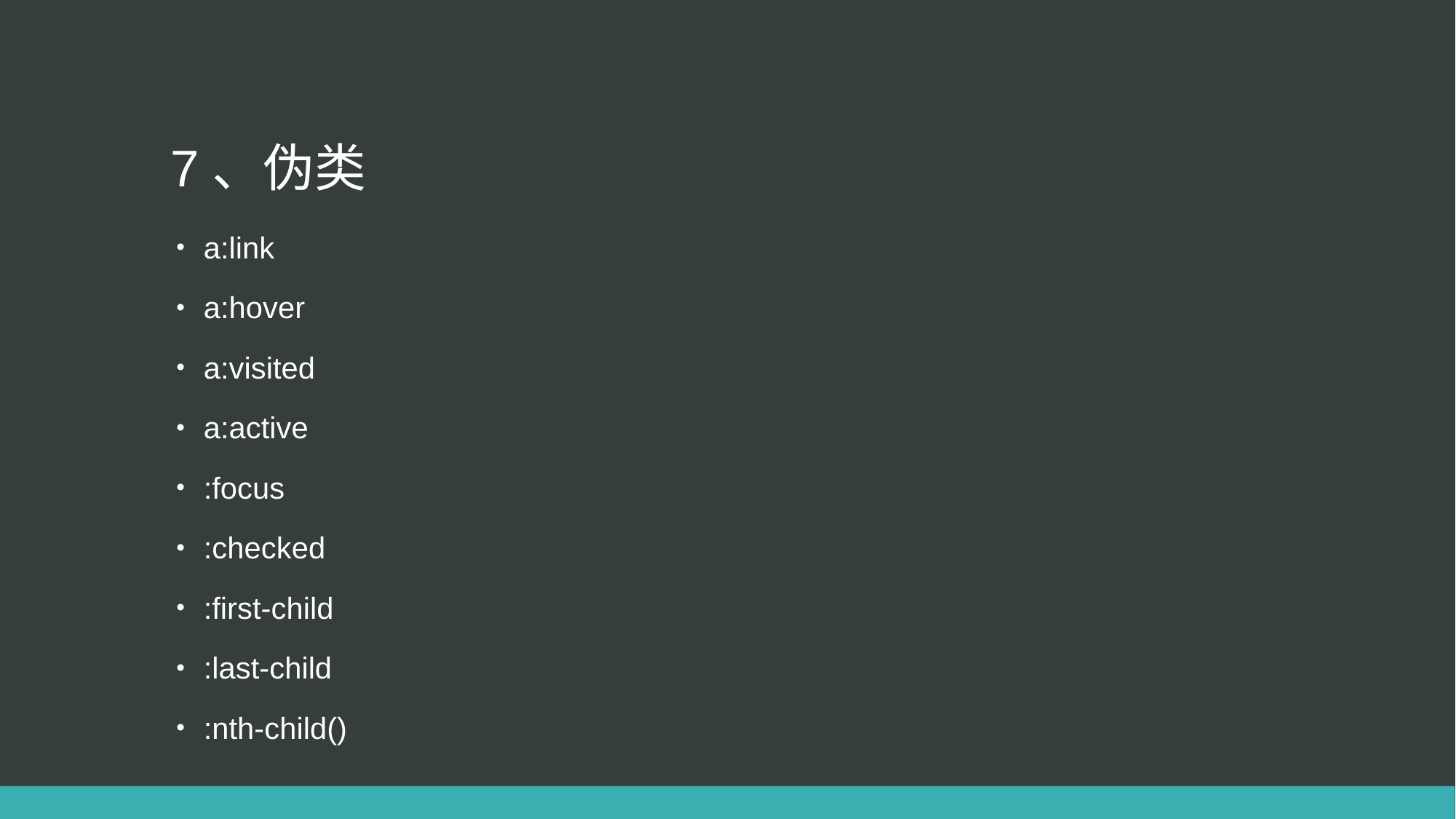

# 7、伪类
a:link
a:hover
a:visited
a:active
:focus
:checked
:first-child
:last-child
:nth-child()